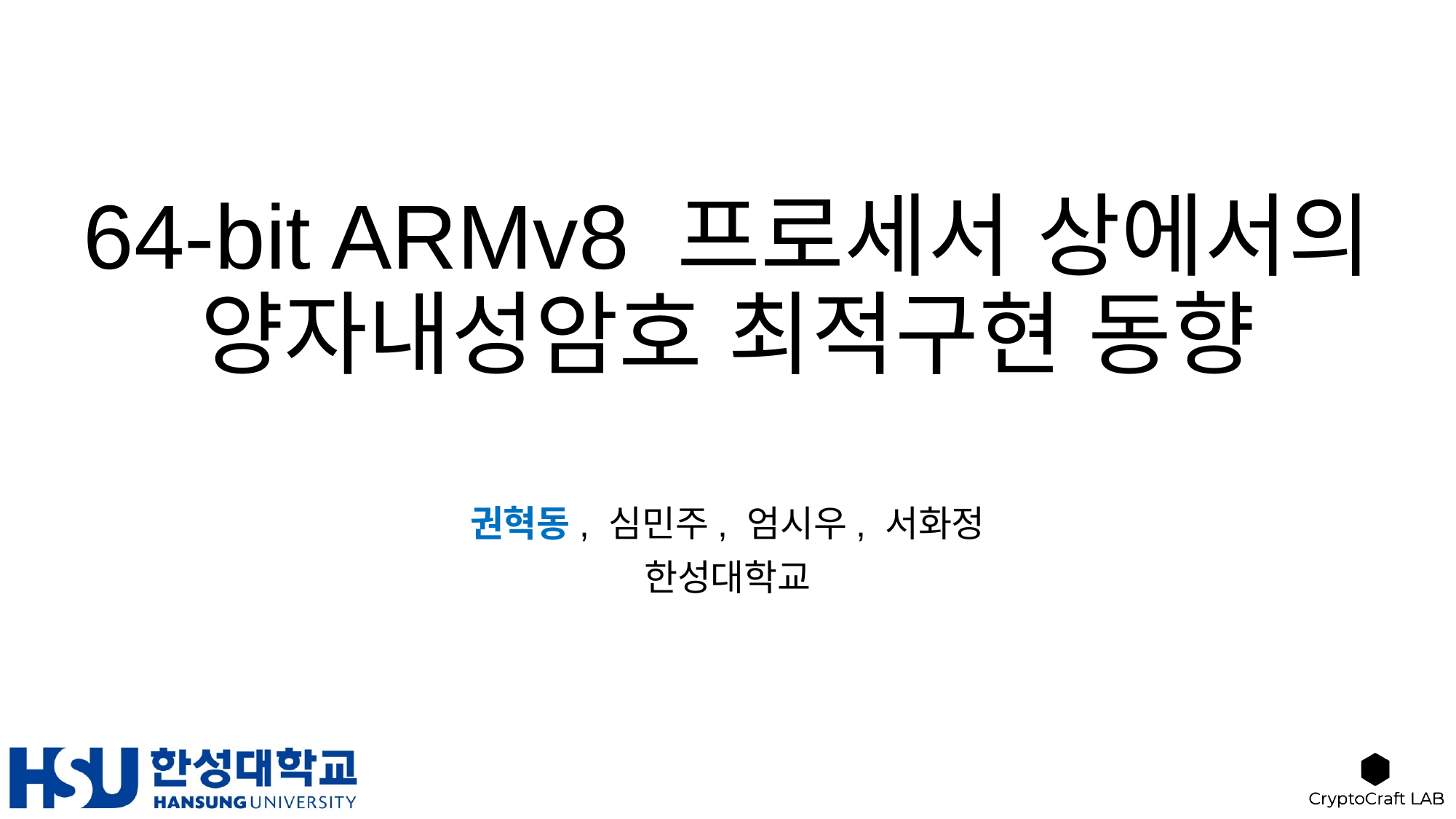

# 64-bit ARMv8 프로세서 상에서의 양자내성암호 최적구현 동향
권혁동, 심민주, 엄시우, 서화정
한성대학교